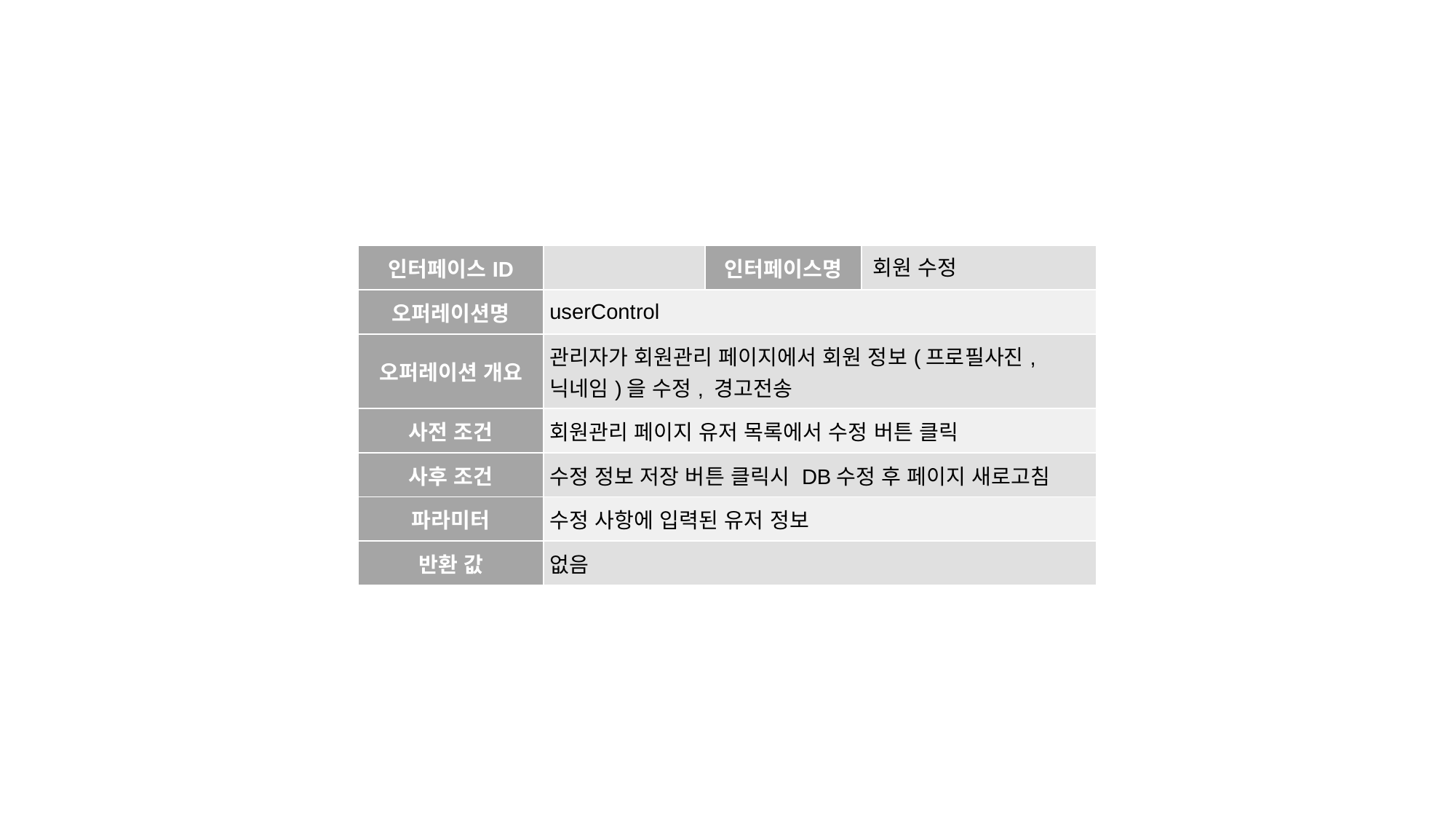

| 인터페이스ID |  | 인터페이스명 | 회원 수정 |
| --- | --- | --- | --- |
| 오퍼레이션명 | userControl |  |  |
| 오퍼레이션 개요 | 관리자가 회원관리 페이지에서 회원 정보(프로필사진, 닉네임)을 수정, 경고전송 |  |  |
| 사전 조건 | 회원관리 페이지 유저 목록에서 수정 버튼 클릭 |  |  |
| 사후 조건 | 수정 정보 저장 버튼 클릭시 DB수정 후 페이지 새로고침 |  |  |
| 파라미터 | 수정 사항에 입력된 유저 정보 |  |  |
| 반환 값 | 없음 |  |  |